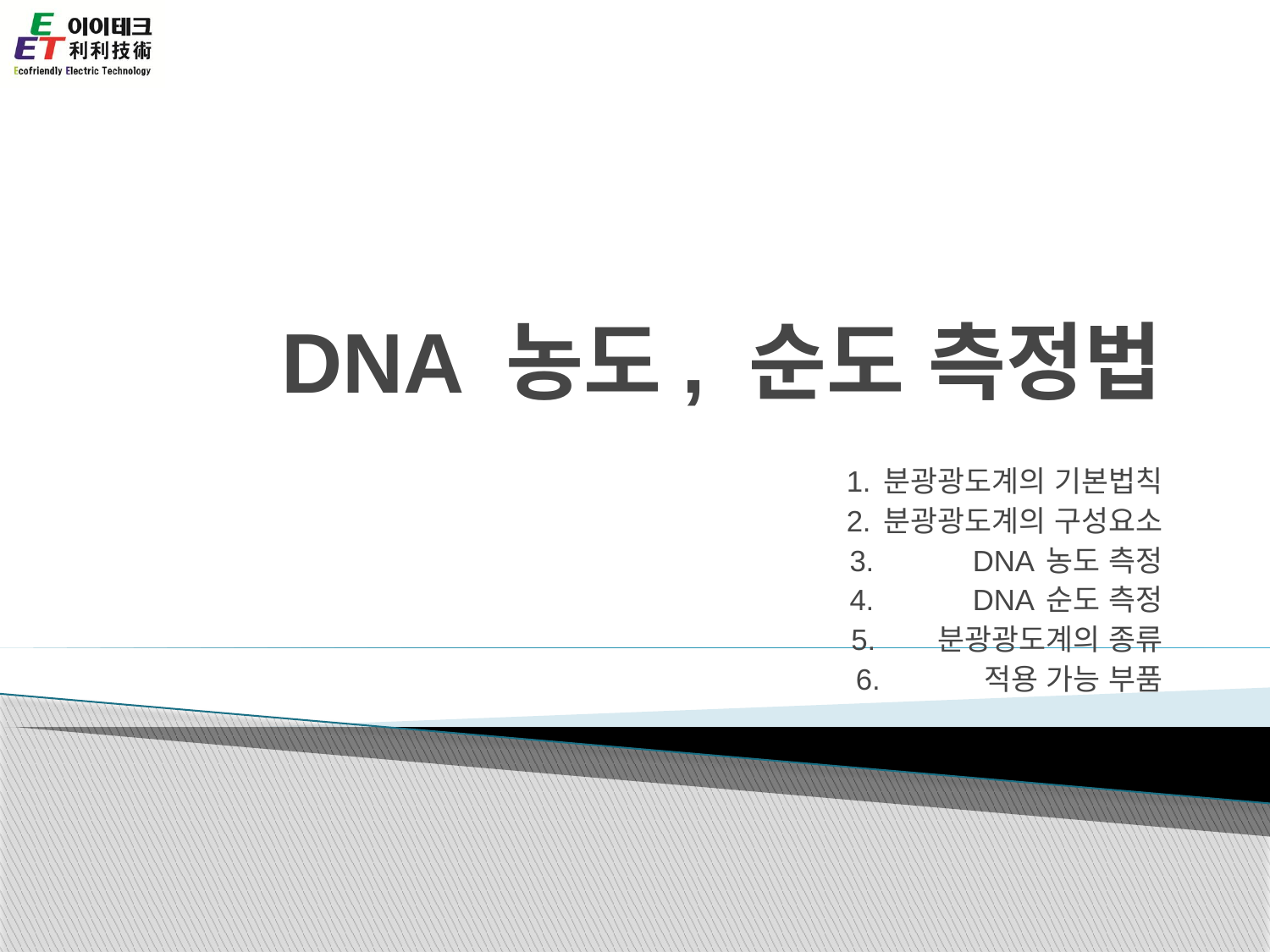

# DNA 농도, 순도 측정법
1. 분광광도계의 기본법칙
2. 분광광도계의 구성요소
3.            DNA 농도 측정
4.            DNA 순도 측정
5.       분광광도계의 종류
6.            적용 가능 부품